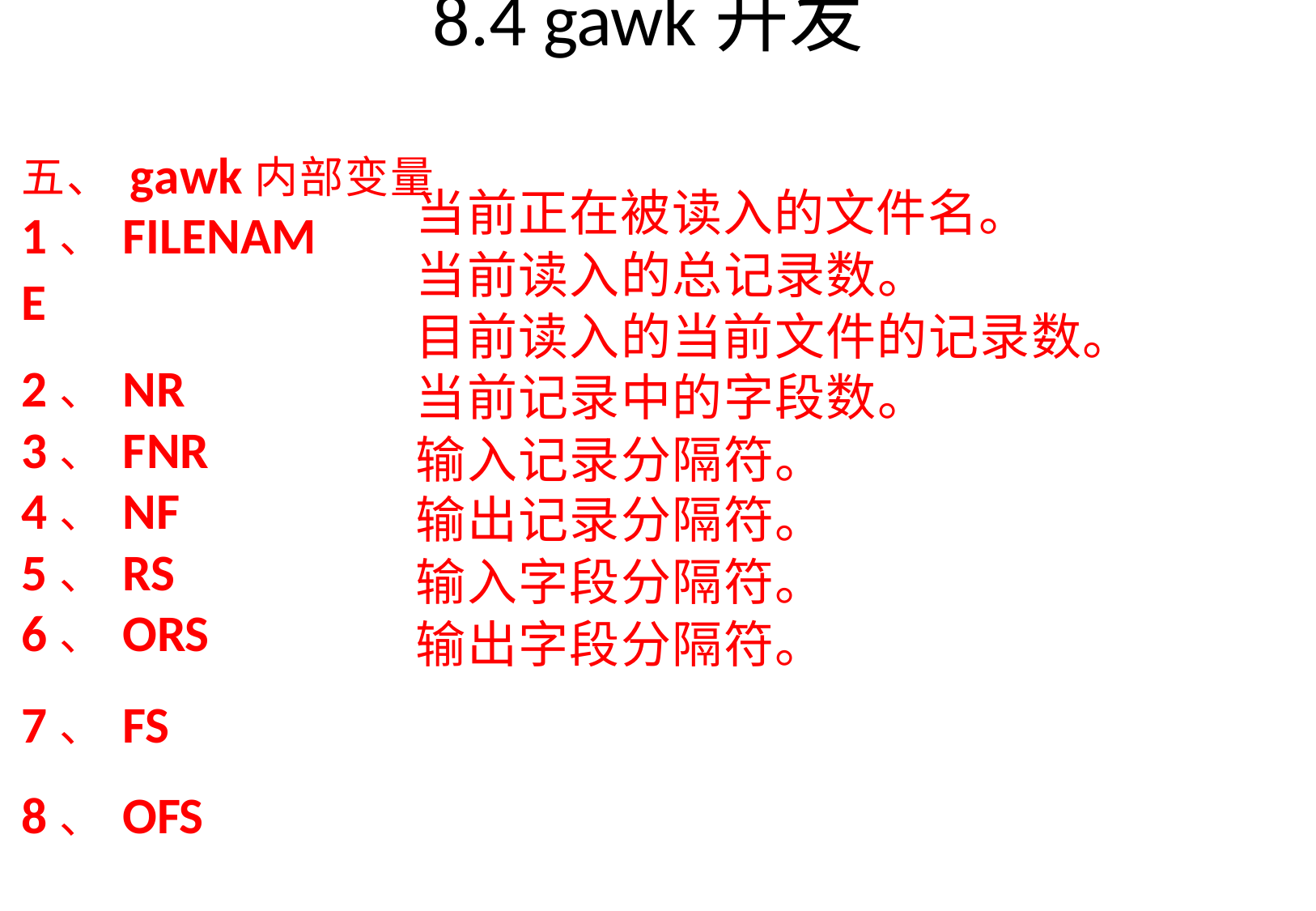

# 8.4 gawk开发
五、gawk内部变量
1、FILENAME
2、NR
3、FNR
4、NF
5、RS
6、ORS
7、FS
8、OFS
当前正在被读入的文件名。 当前读入的总记录数。
目前读入的当前文件的记录数。 当前记录中的字段数。
输入记录分隔符。 输出记录分隔符。
输入字段分隔符。 输出字段分隔符。